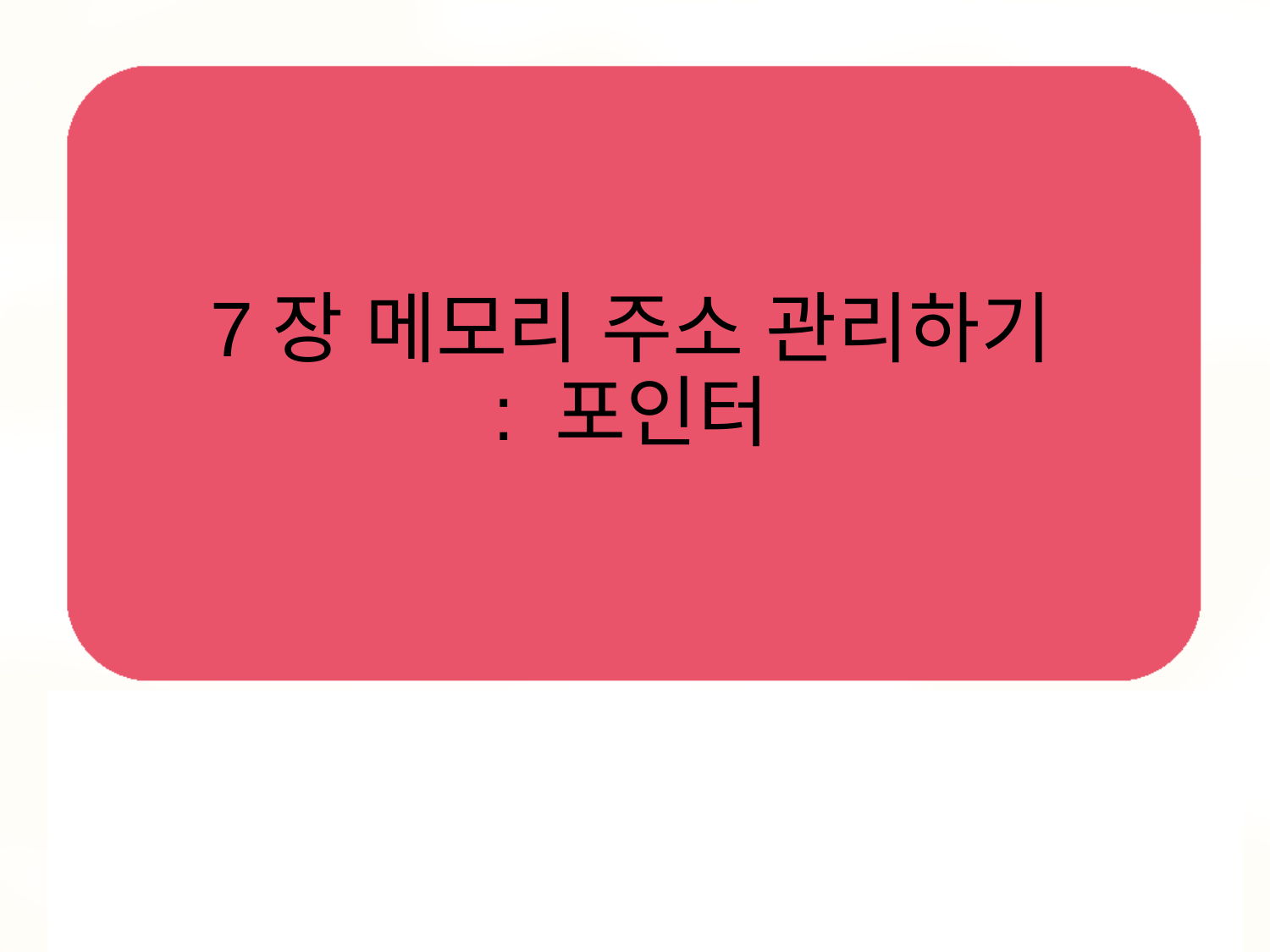

# 7장 메모리 주소 관리하기 : 포인터